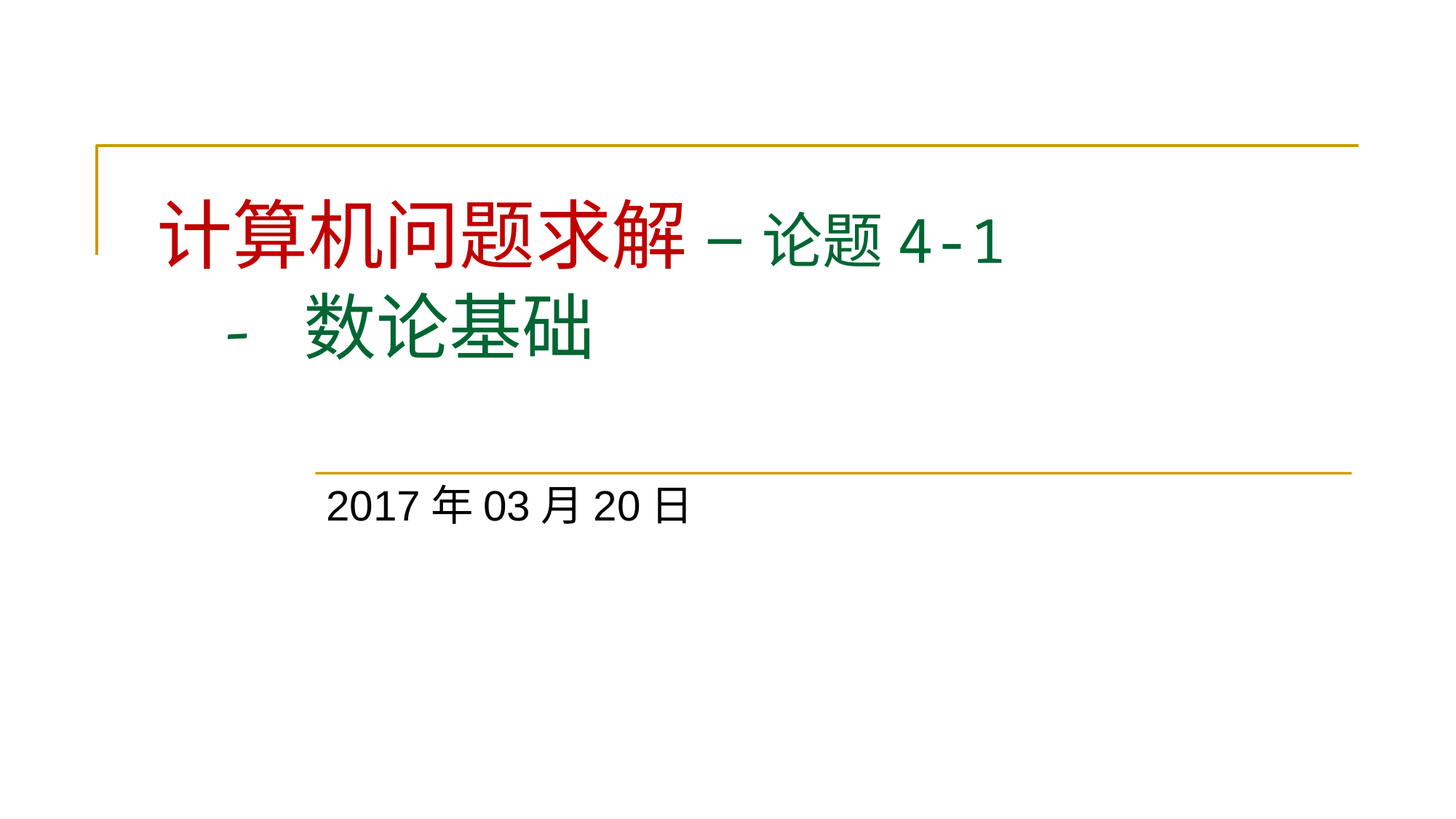

# 计算机问题求解 – 论题4-1 -  数论基础
2017年03月20日